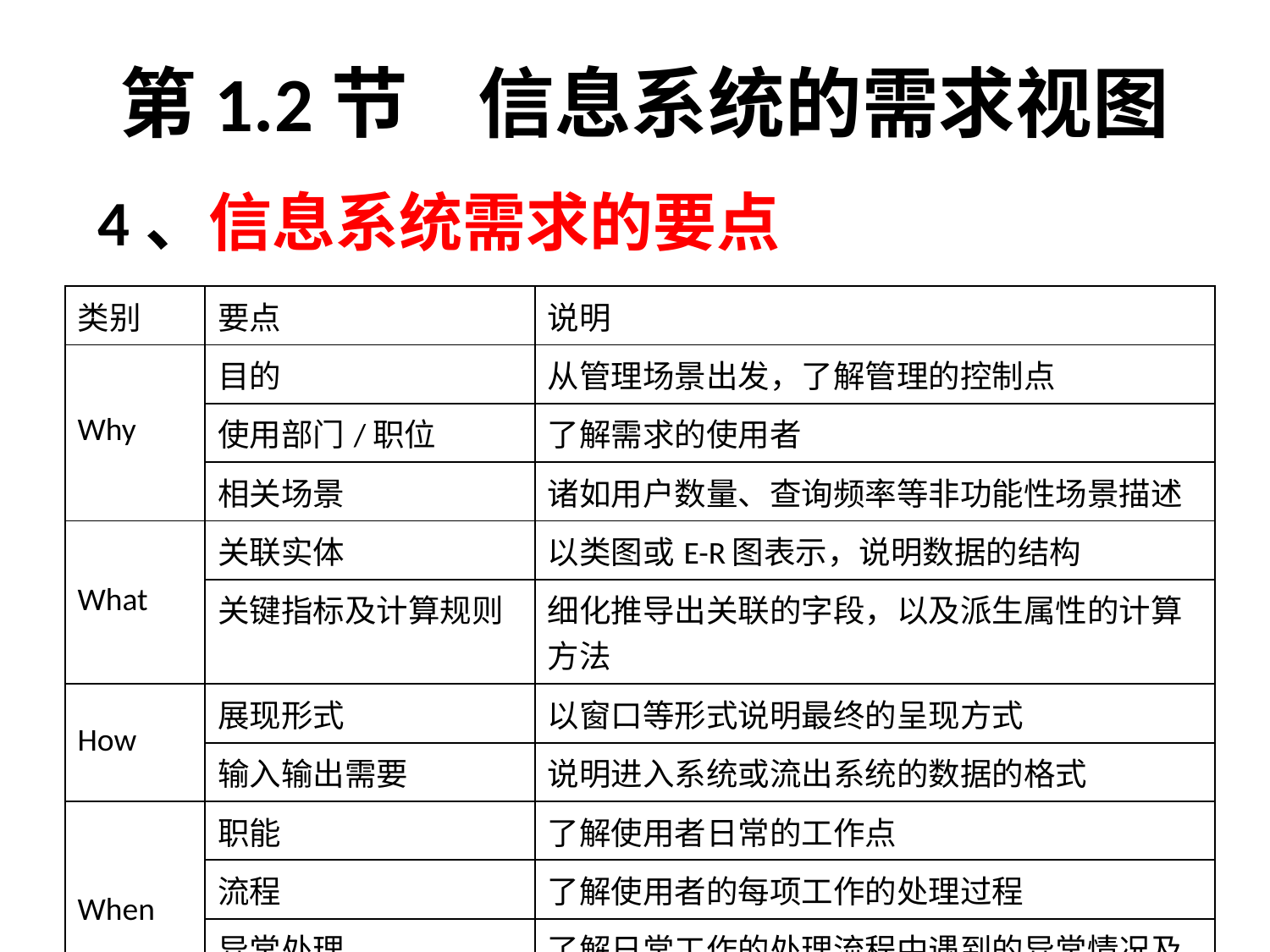

# 第1.2节    信息系统的需求视图
4、信息系统需求的要点
| 类别 | 要点 | 说明 |
| --- | --- | --- |
| Why | 目的 | 从管理场景出发，了解管理的控制点 |
|  | 使用部门/职位 | 了解需求的使用者 |
|  | 相关场景 | 诸如用户数量、查询频率等非功能性场景描述 |
| What | 关联实体 | 以类图或E-R图表示，说明数据的结构 |
|  | 关键指标及计算规则 | 细化推导出关联的字段，以及派生属性的计算方法 |
| How | 展现形式 | 以窗口等形式说明最终的呈现方式 |
|  | 输入输出需要 | 说明进入系统或流出系统的数据的格式 |
| When | 职能 | 了解使用者日常的工作点 |
|  | 流程 | 了解使用者的每项工作的处理过程 |
|  | 异常处理 | 了解日常工作的处理流程中遇到的异常情况及应对措施 |